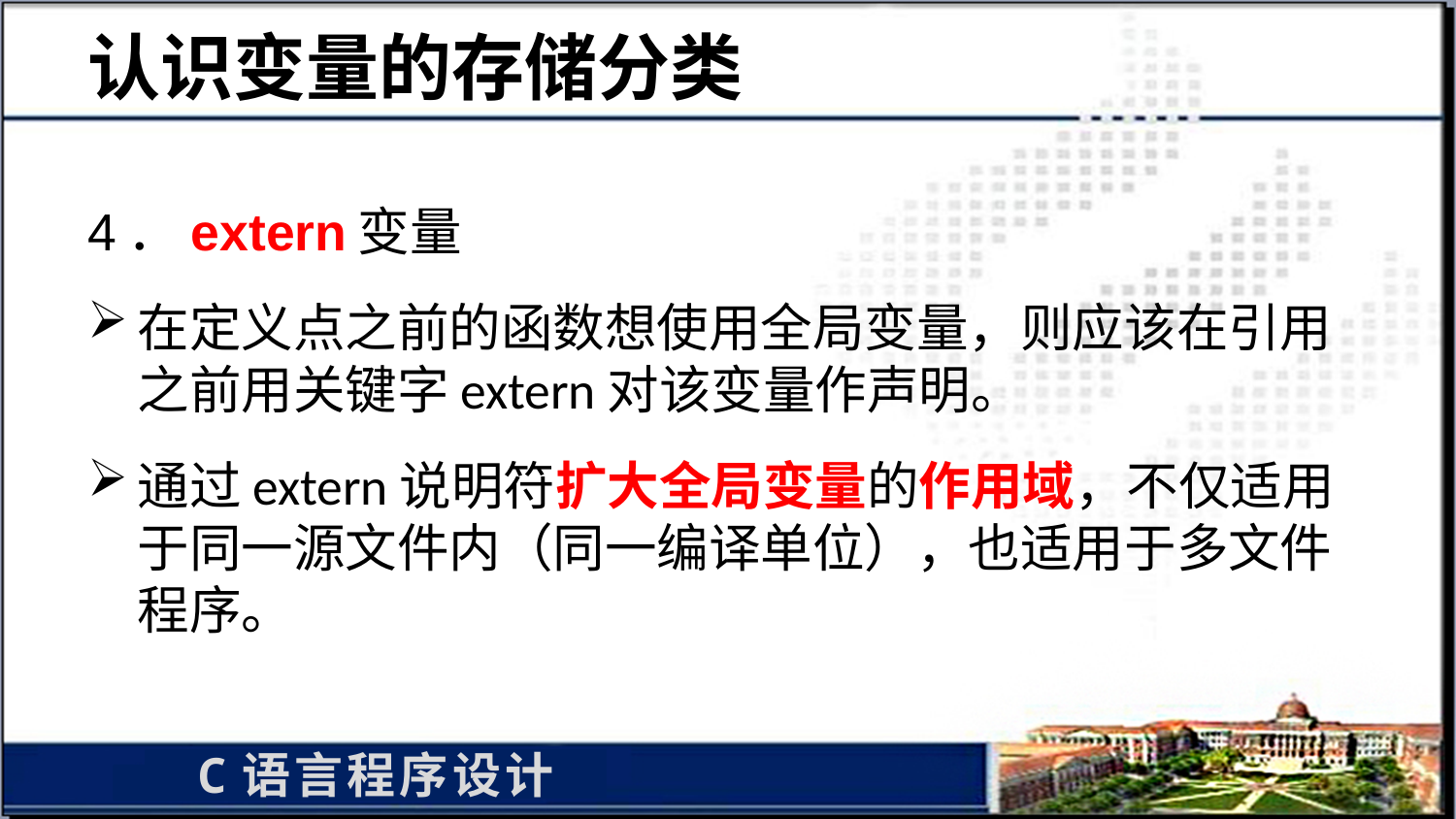

# 认识变量的存储分类
4．extern变量
在定义点之前的函数想使用全局变量，则应该在引用之前用关键字extern对该变量作声明。
通过extern说明符扩大全局变量的作用域，不仅适用于同一源文件内（同一编译单位），也适用于多文件程序。